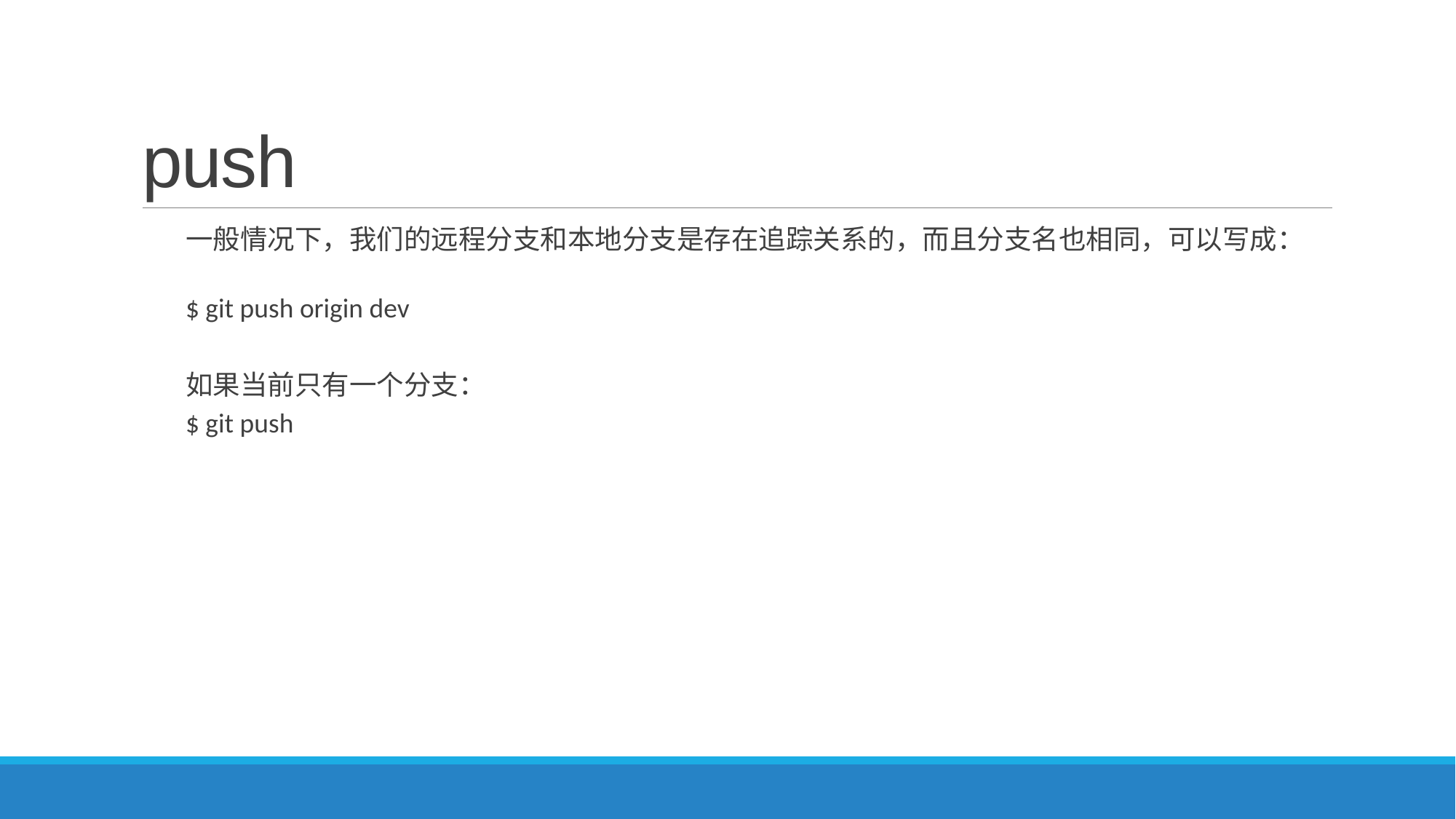

# push
一般情况下，我们的远程分支和本地分支是存在追踪关系的，而且分支名也相同，可以写成：
$ git push origin dev

如果当前只有一个分支：
$ git push